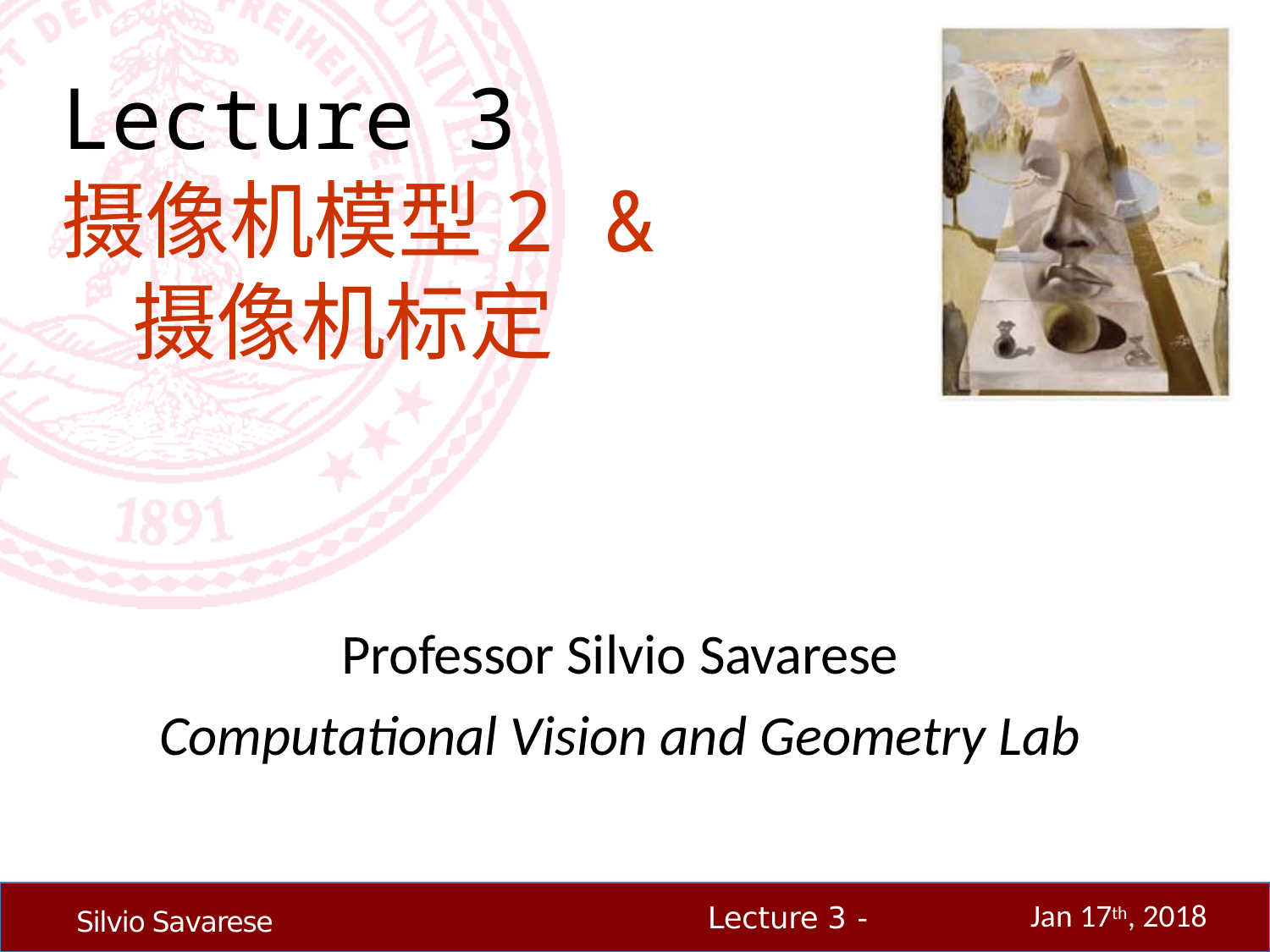

# Lecture 3
摄像机模型2 &  摄像机标定
Professor Silvio Savarese
Computational Vision and Geometry Lab

Jan 17th, 2018
Lecture 3 -
Silvio Savarese